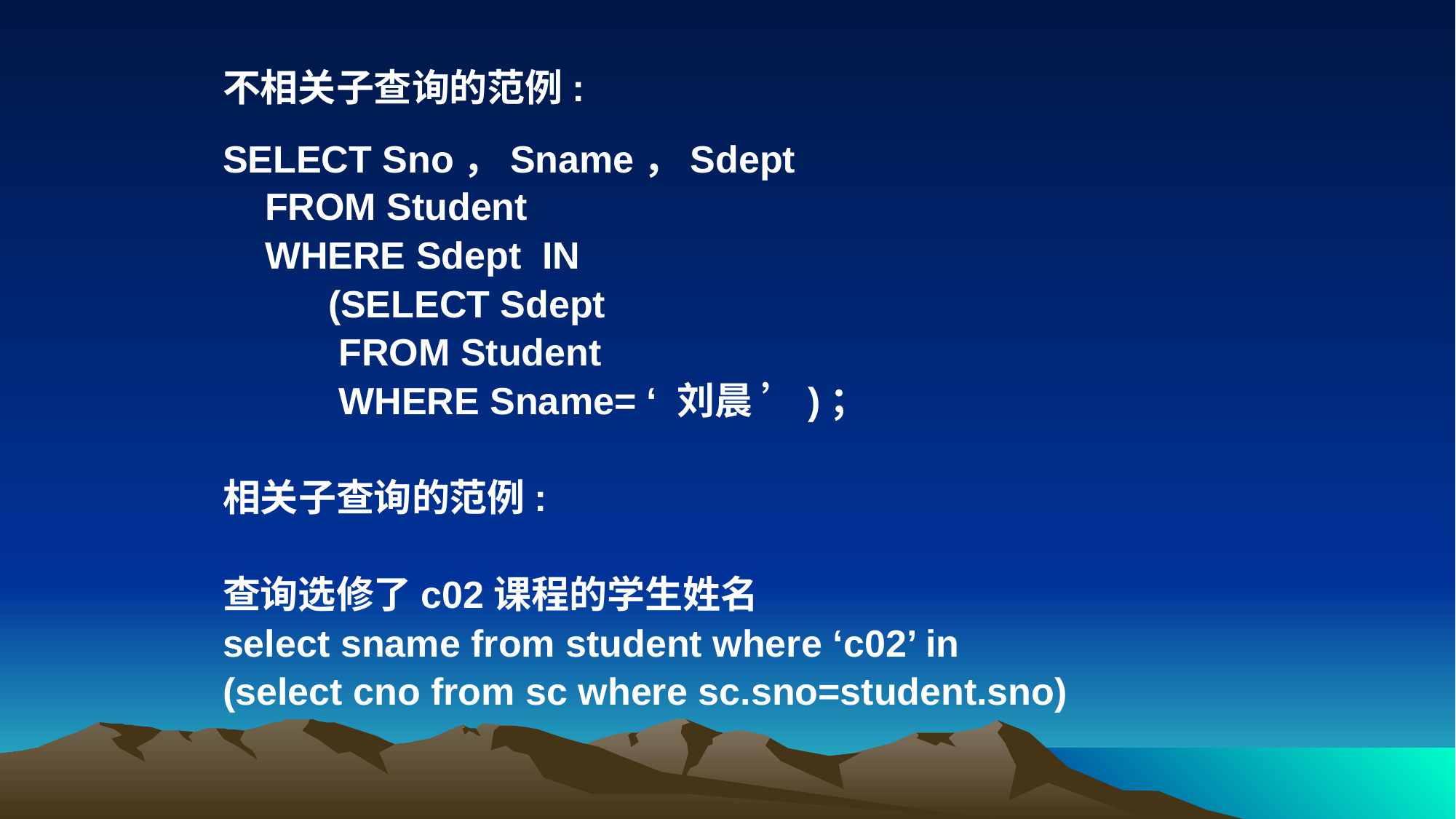

不相关子查询的范例:
SELECT Sno，Sname，Sdept
    FROM Student
    WHERE Sdept  IN
          (SELECT Sdept
           FROM Student
           WHERE Sname= ‘ 刘晨 ’)；

相关子查询的范例:

查询选修了c02课程的学生姓名
select sname from student where ‘c02’ in
(select cno from sc where sc.sno=student.sno)